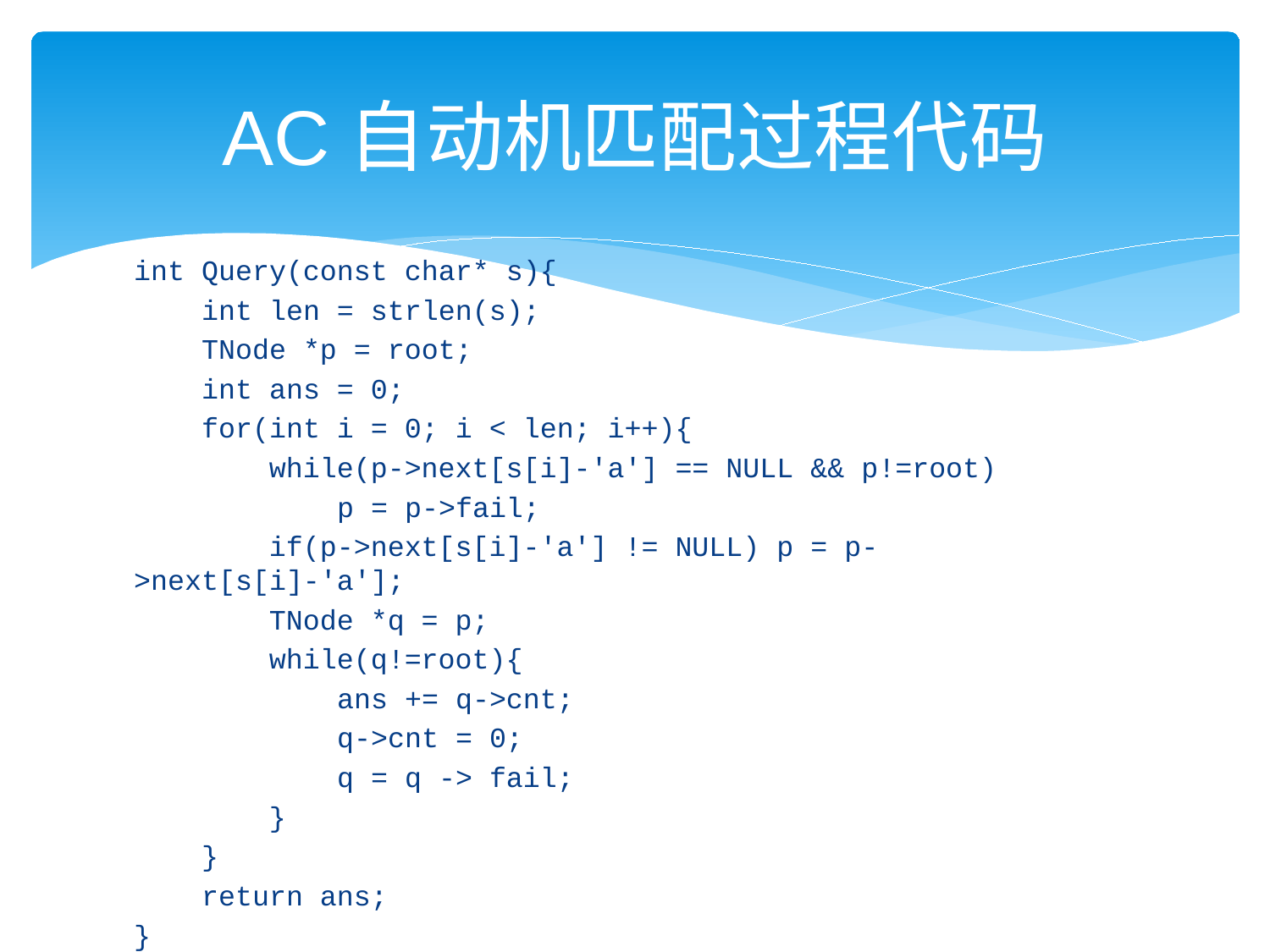

# AC自动机匹配过程代码
int Query(const char* s){
    int len = strlen(s);
    TNode *p = root;
    int ans = 0;
    for(int i = 0; i < len; i++){
        while(p->next[s[i]-'a'] == NULL && p!=root)
            p = p->fail;
        if(p->next[s[i]-'a'] != NULL) p = p->next[s[i]-'a'];
        TNode *q = p;
        while(q!=root){
            ans += q->cnt;
            q->cnt = 0;
            q = q -> fail;
        }
    }
    return ans;
}